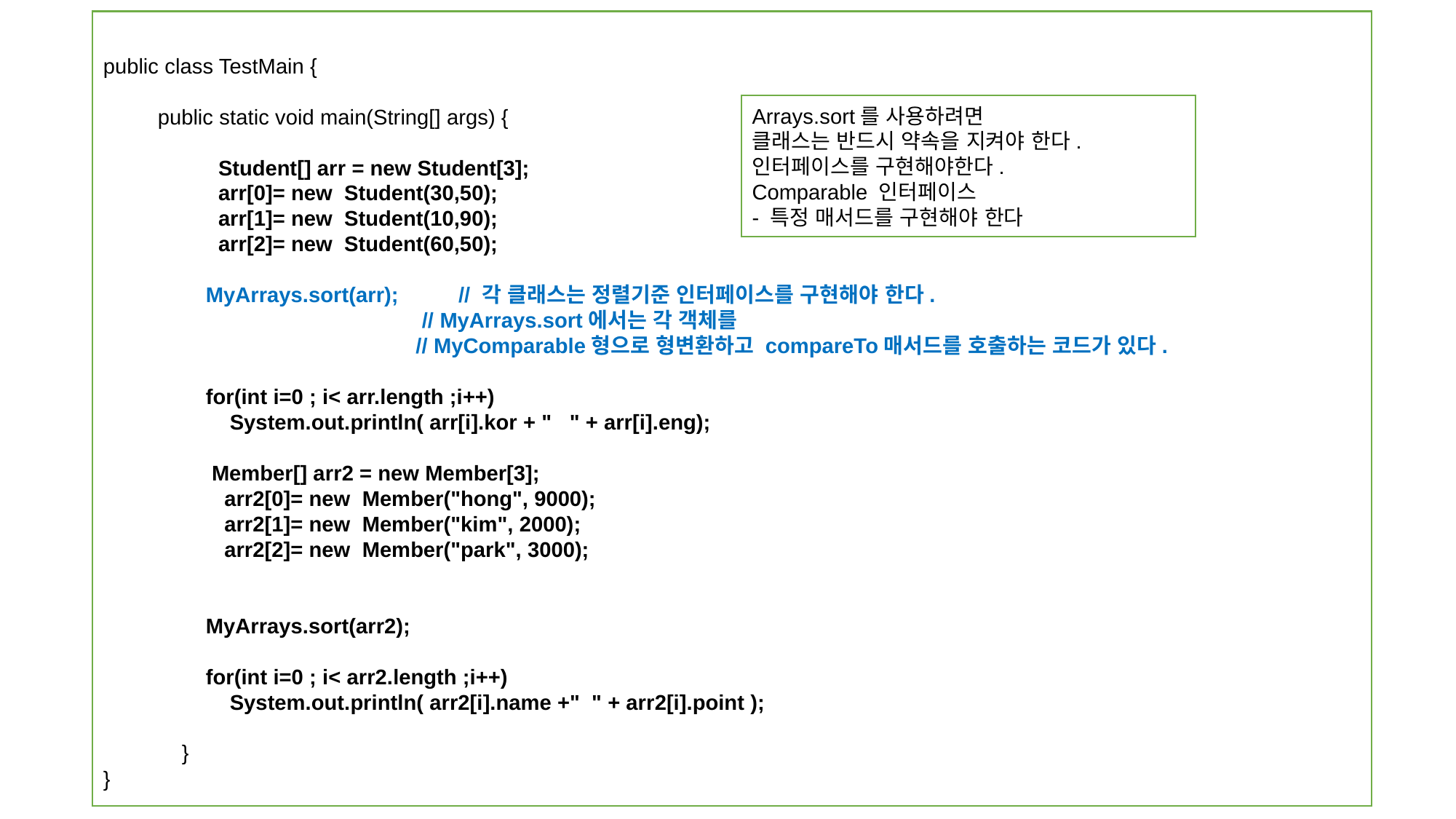

public class TestMain {

public static void main(String[] args) {

 Student[] arr = new Student[3];
 arr[0]= new  Student(30,50);
 arr[1]= new  Student(10,90);
 arr[2]= new  Student(60,50);

        MyArrays.sort(arr);          // 각 클래스는 정렬기준 인터페이스를 구현해야 한다.
                                            // MyArrays.sort에서는 각 객체를
                                           // MyComparable형으로 형변환하고 compareTo매서드를 호출하는 코드가 있다.

        for(int i=0 ; i< arr.length ;i++)
            System.out.println( arr[i].kor + "   " + arr[i].eng);

         Member[] arr2 = new Member[3];
  arr2[0]= new  Member("hong", 9000);
  arr2[1]= new  Member("kim", 2000);
  arr2[2]= new  Member("park", 3000);

        MyArrays.sort(arr2);

        for(int i=0 ; i< arr2.length ;i++)
            System.out.println( arr2[i].name +"  " + arr2[i].point );

    }
}
Arrays.sort를 사용하려면
클래스는 반드시 약속을 지켜야 한다.
인터페이스를 구현해야한다.
Comparable 인터페이스
- 특정 매서드를 구현해야 한다